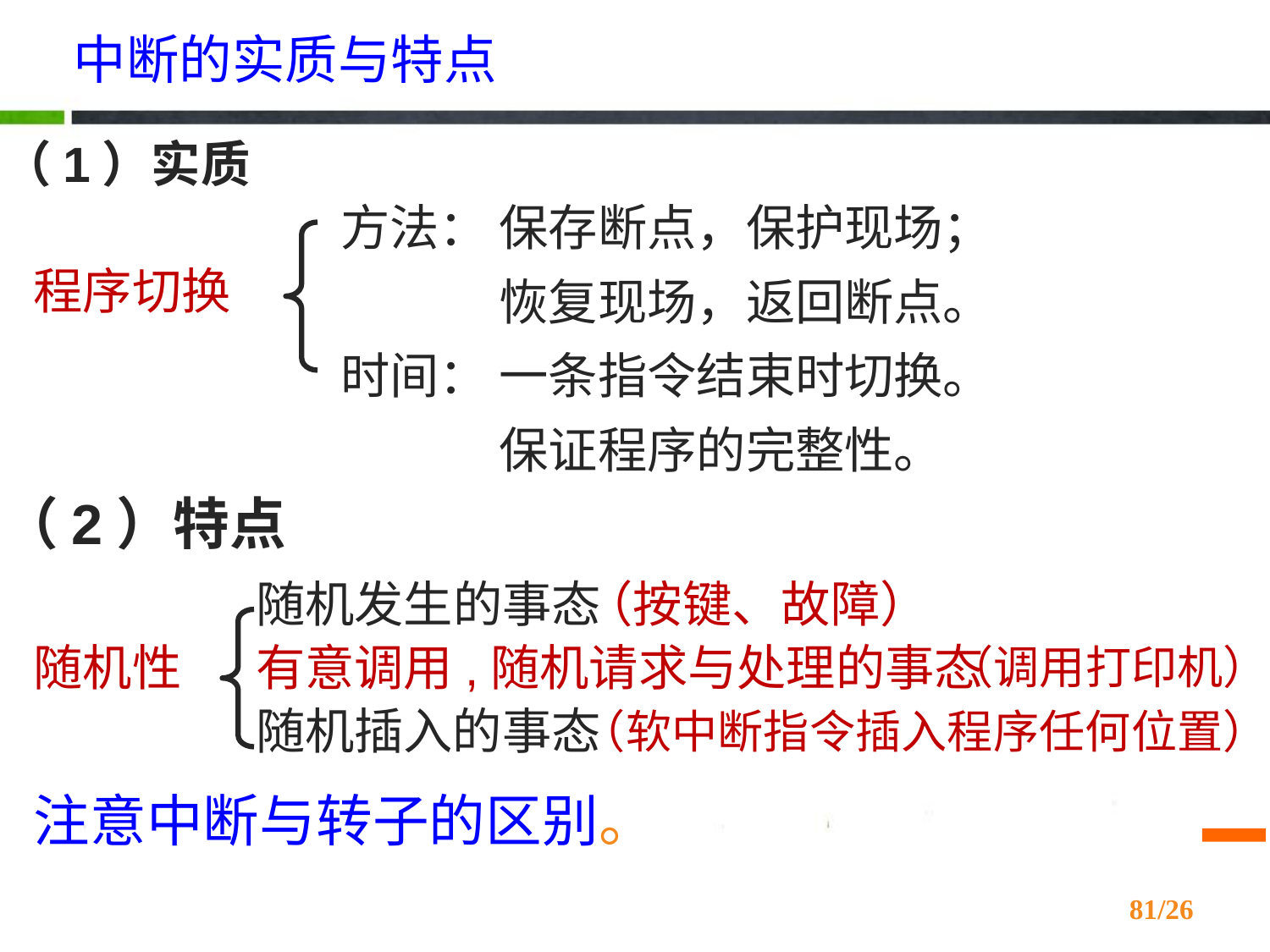

# 中断的实质与特点
（1）实质
方法：
保存断点，保护现场；

程序切换
恢复现场，返回断点。
时间：
一条指令结束时切换。
保证程序的完整性。
（2）特点
随机发生的事态
（按键、故障）

随机性
有意调用,随机请求与处理的事态
（调用打印机）
随机插入的事态
（软中断指令插入程序任何位置）
注意中断与转子的区别。
81/26